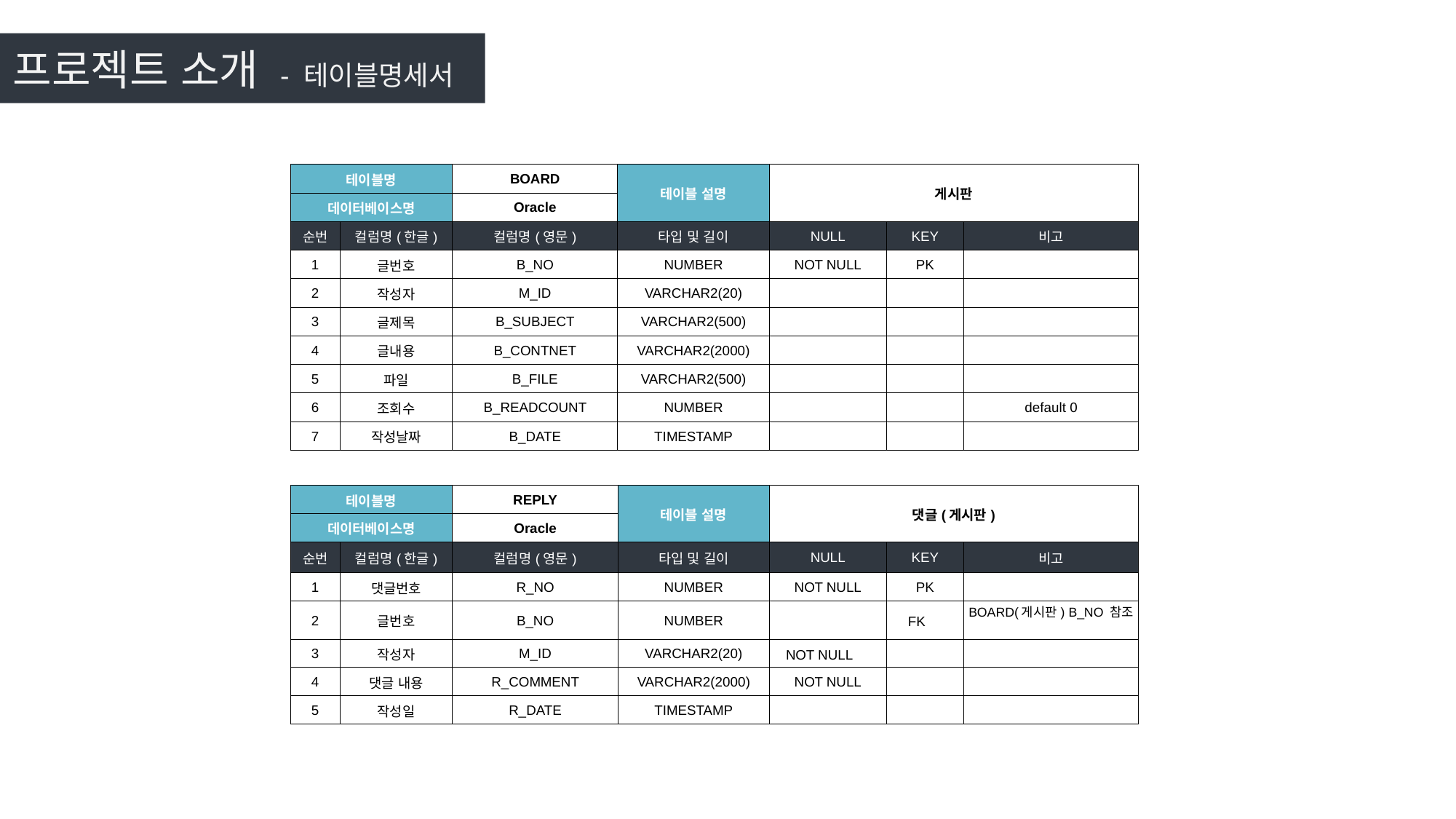

프로젝트 소개 - 테이블명세서
| 테이블명 |  | BOARD | 테이블 설명 | 게시판 |  |  |
| --- | --- | --- | --- | --- | --- | --- |
| 데이터베이스명 |  | Oracle |  |  |  |  |
| 순번 | 컬럼명(한글) | 컬럼명(영문) | 타입 및 길이 | NULL | KEY | 비고 |
| 1 | 글번호 | B\_NO | NUMBER | NOT NULL | PK |  |
| 2 | 작성자 | M\_ID | VARCHAR2(20) |  |  |  |
| 3 | 글제목 | B\_SUBJECT | VARCHAR2(500) |  |  |  |
| 4 | 글내용 | B\_CONTNET | VARCHAR2(2000) |  |  |  |
| 5 | 파일 | B\_FILE | VARCHAR2(500) |  |  |  |
| 6 | 조회수 | B\_READCOUNT | NUMBER |  |  | default 0 |
| 7 | 작성날짜 | B\_DATE | TIMESTAMP |  |  |  |
| 테이블명 |  | REPLY | 테이블 설명 | 댓글(게시판) |  |  |
| --- | --- | --- | --- | --- | --- | --- |
| 데이터베이스명 |  | Oracle |  |  |  |  |
| 순번 | 컬럼명(한글) | 컬럼명(영문) | 타입 및 길이 | NULL | KEY | 비고 |
| 1 | 댓글번호 | R\_NO | NUMBER | NOT NULL | PK |  |
| 2 | 글번호 | B\_NO | NUMBER |  | FK | BOARD(게시판) B\_NO 참조 |
| 3 | 작성자 | M\_ID | VARCHAR2(20) | NOT NULL |  |  |
| 4 | 댓글 내용 | R\_COMMENT | VARCHAR2(2000) | NOT NULL |  |  |
| 5 | 작성일 | R\_DATE | TIMESTAMP |  |  |  |